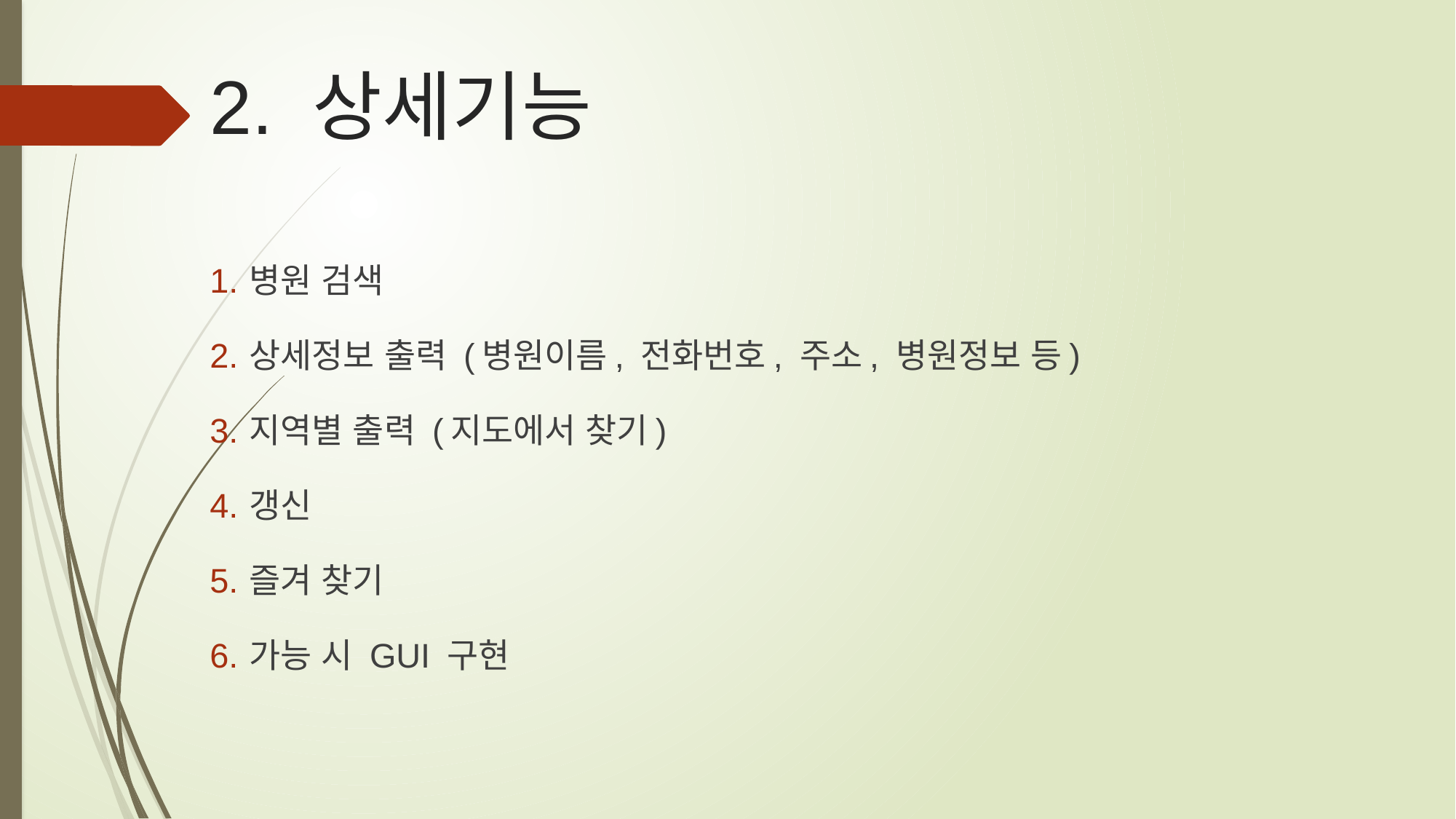

# 2. 상세기능
병원 검색
상세정보 출력 (병원이름, 전화번호, 주소, 병원정보 등)
지역별 출력 (지도에서 찾기)
갱신
즐겨 찾기
가능 시 GUI 구현